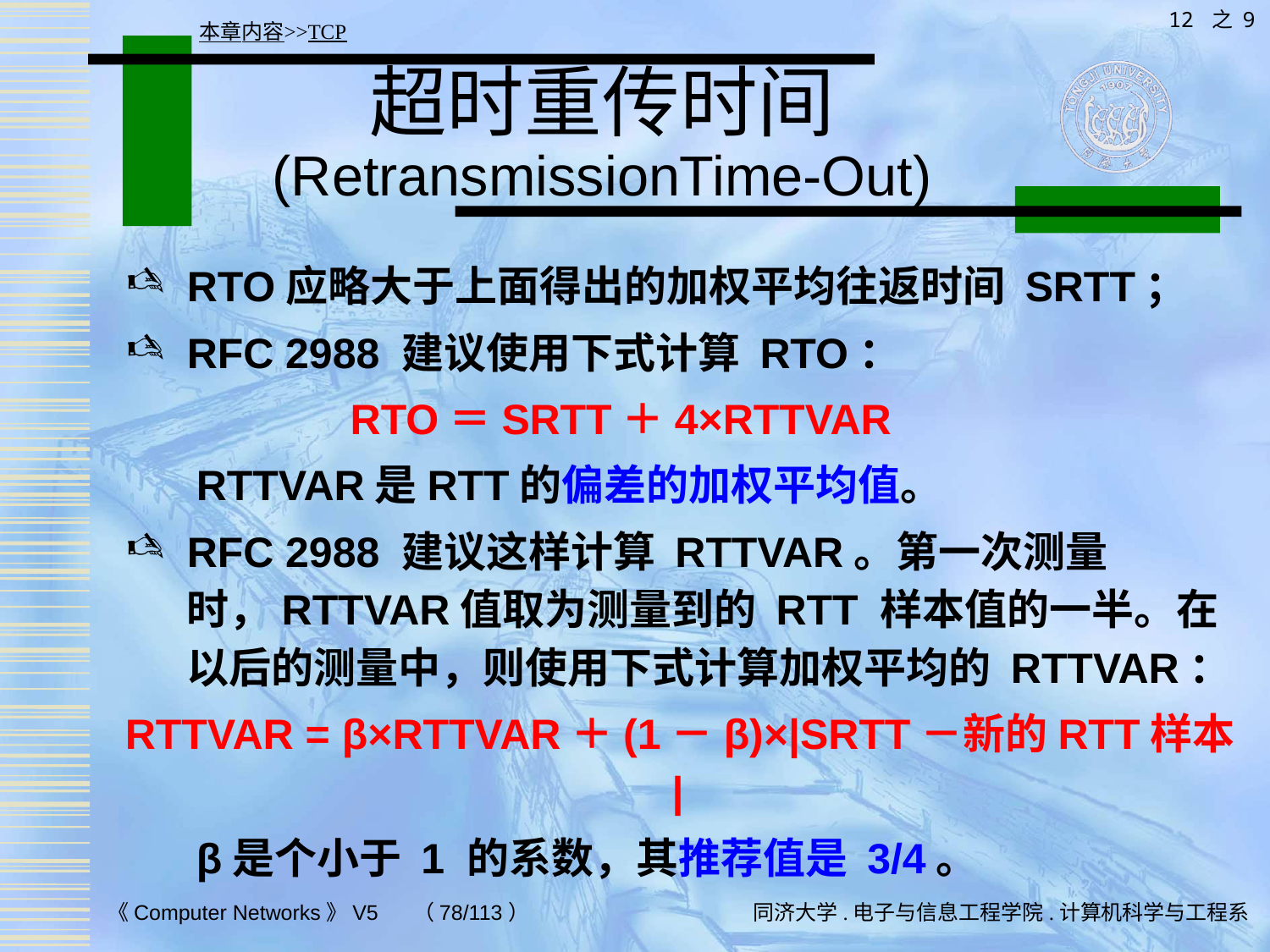

12 之 9
本章内容>>TCP
# 超时重传时间 (RetransmissionTime-Out)
RTO应略大于上面得出的加权平均往返时间 SRTT；
RFC 2988 建议使用下式计算 RTO：
                   RTO＝SRTT＋4×RTTVAR
      RTTVAR是RTT的偏差的加权平均值。
RFC 2988 建议这样计算 RTTVAR。第一次测量时，RTTVAR值取为测量到的 RTT 样本值的一半。在以后的测量中，则使用下式计算加权平均的 RTTVAR：
RTTVAR = β×RTTVAR＋(1－β)×|SRTT－新的RTT样本|
      β是个小于 1 的系数，其推荐值是 3/4。